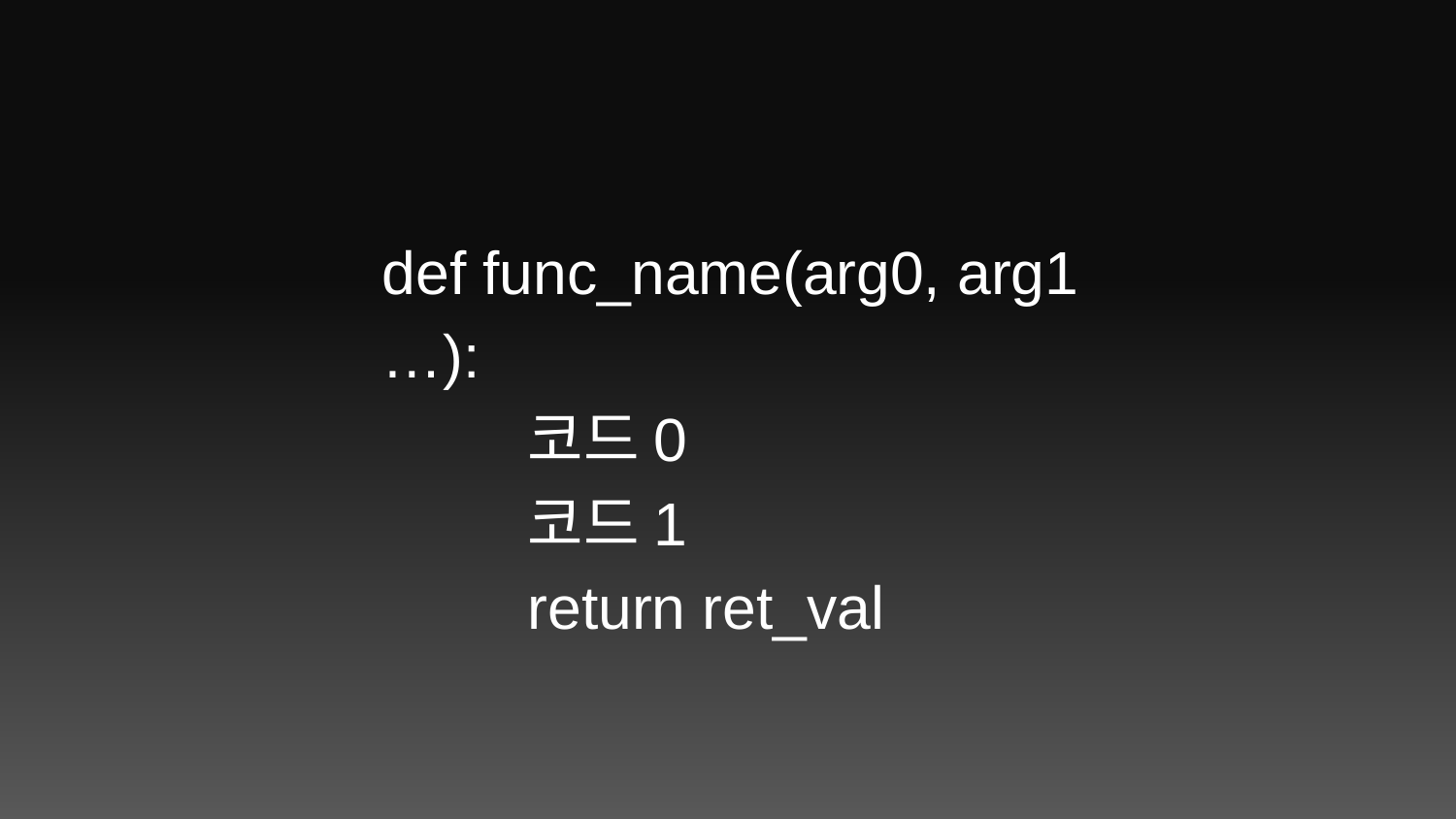

def func_name(arg0, arg1 …):
	코드0
	코드1
	return ret_val